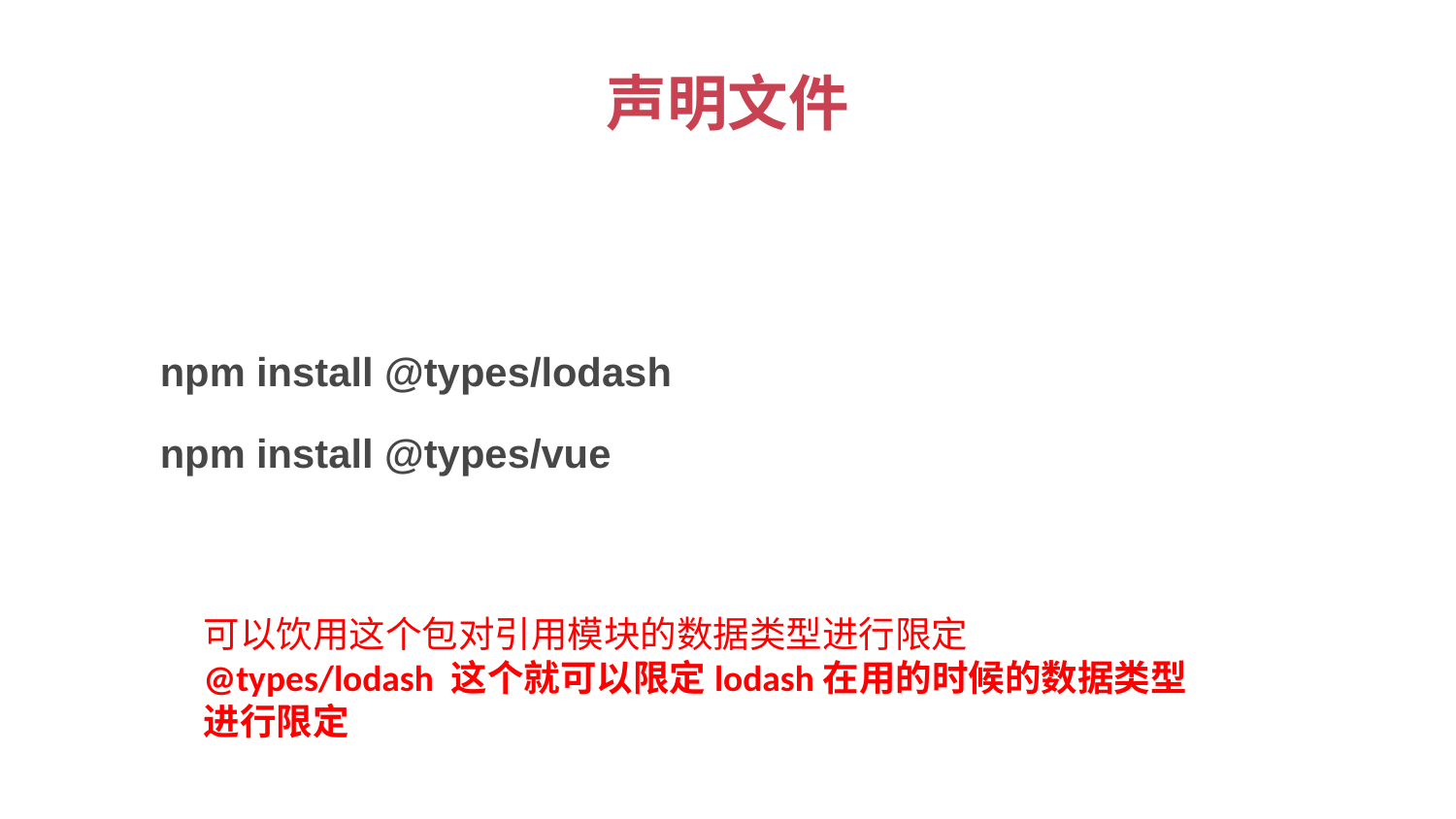

# 声明文件
npm install @types/lodash
npm install @types/vue
可以饮用这个包对引用模块的数据类型进行限定
@types/lodash 这个就可以限定lodash在用的时候的数据类型进行限定